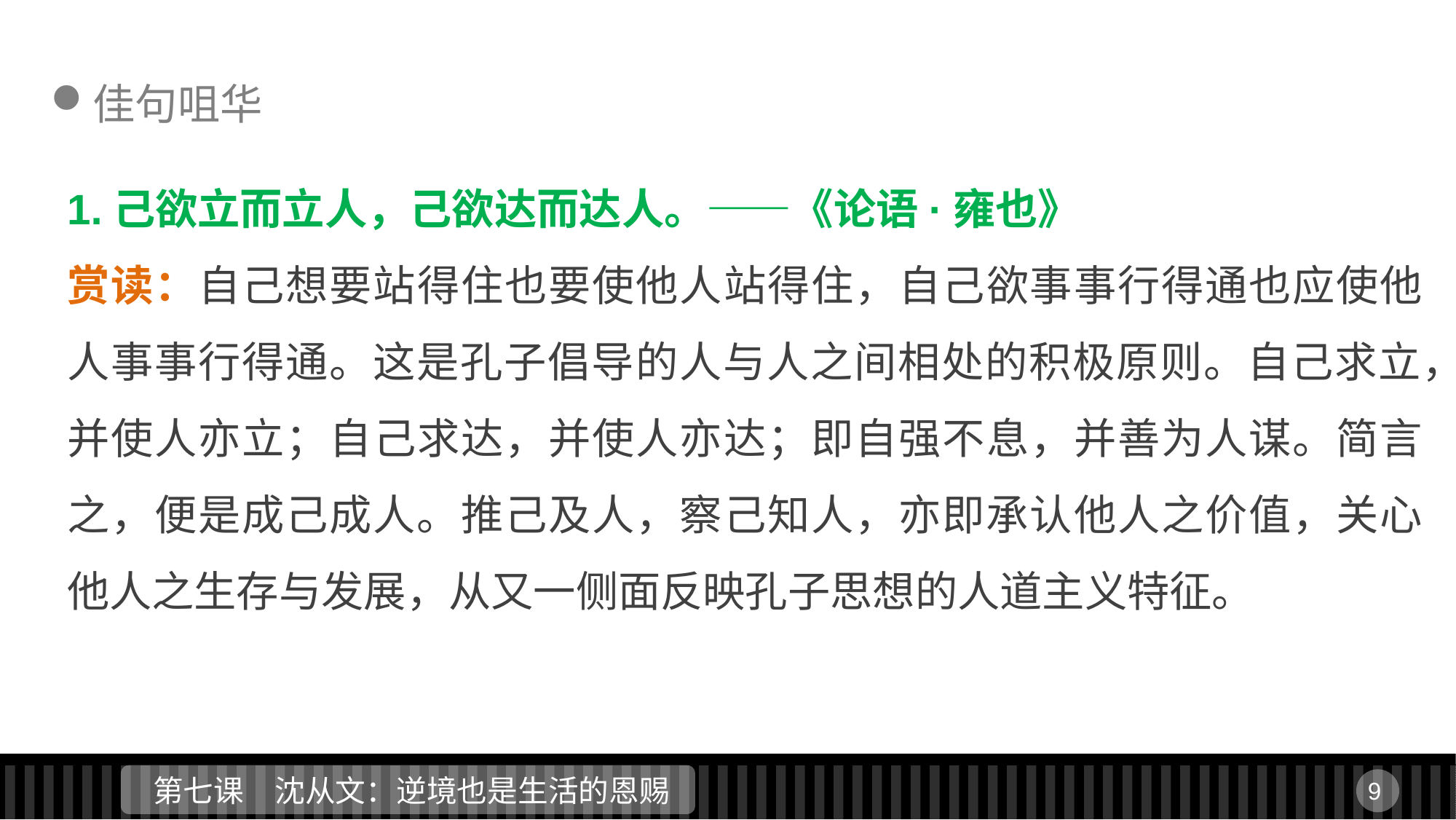

佳句咀华
1.己欲立而立人，己欲达而达人。——《论语·雍也》
赏读：自己想要站得住也要使他人站得住，自己欲事事行得通也应使他人事事行得通。这是孔子倡导的人与人之间相处的积极原则。自己求立，并使人亦立；自己求达，并使人亦达；即自强不息，并善为人谋。简言之，便是成己成人。推己及人，察己知人，亦即承认他人之价值，关心他人之生存与发展，从又一侧面反映孔子思想的人道主义特征。